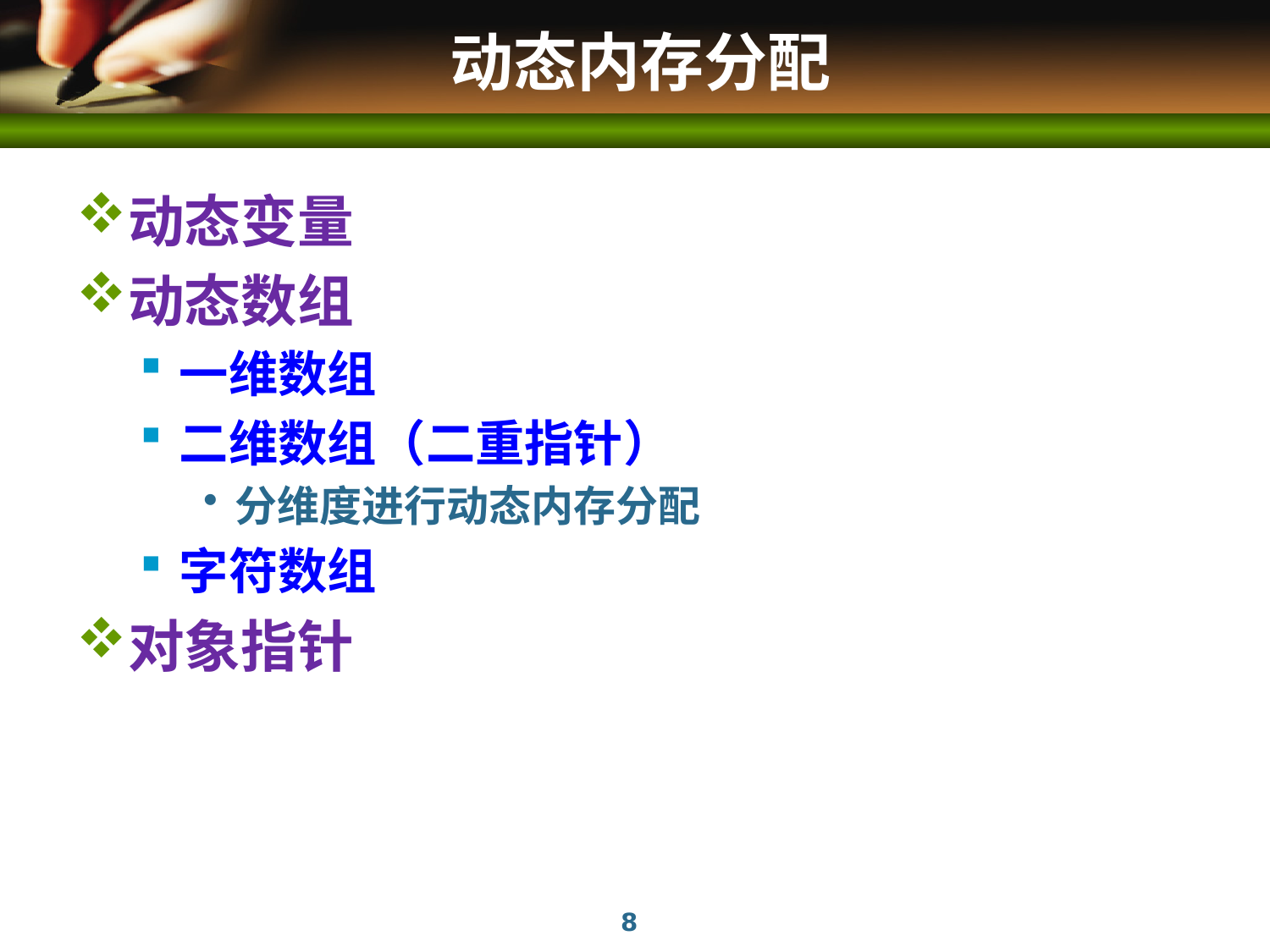

# 动态内存分配
动态变量
动态数组
一维数组
二维数组（二重指针）
分维度进行动态内存分配
字符数组
对象指针
8